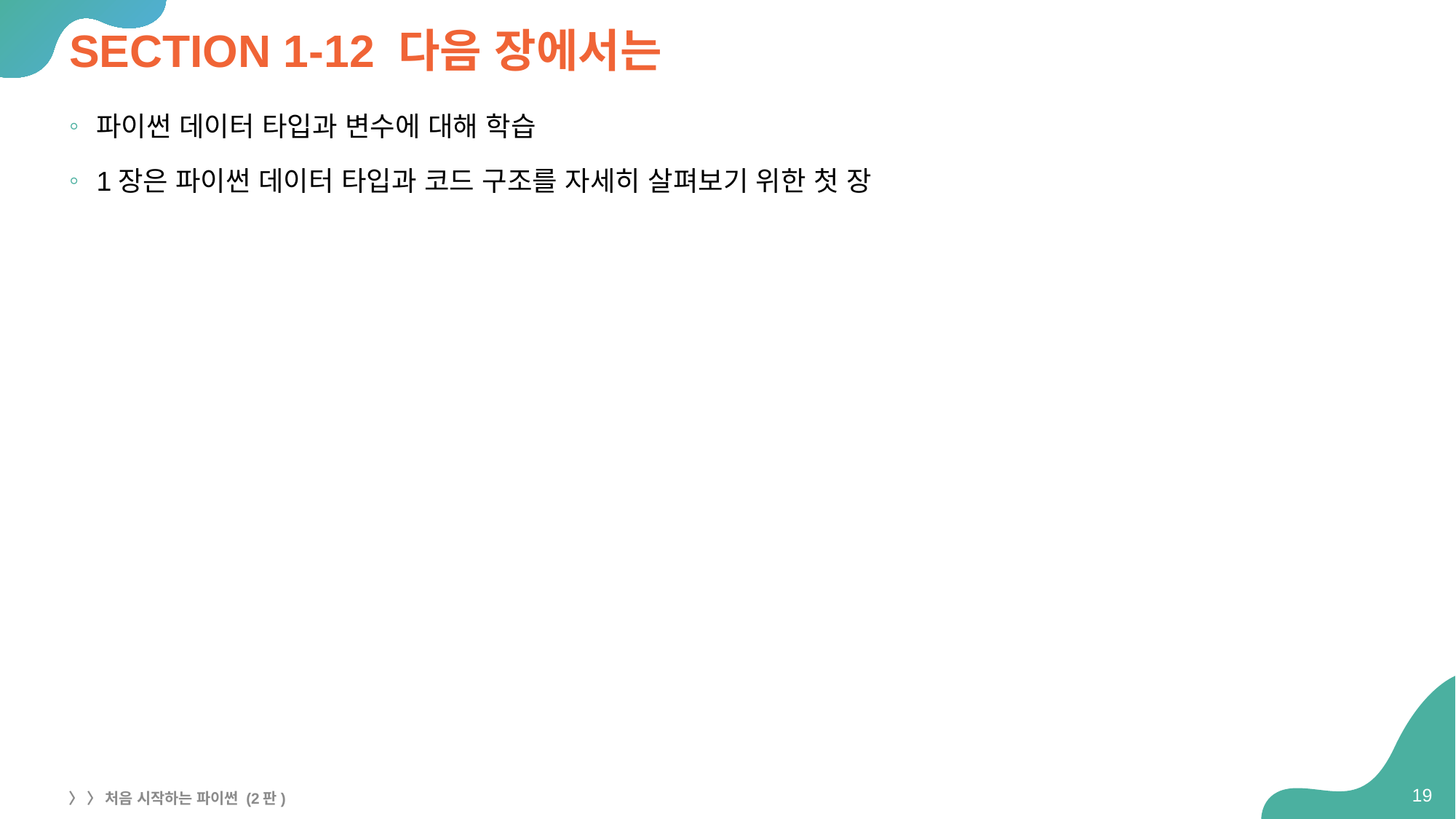

# SECTION 1-12 다음 장에서는
파이썬 데이터 타입과 변수에 대해 학습
1장은 파이썬 데이터 타입과 코드 구조를 자세히 살펴보기 위한 첫 장
19
〉 〉 처음 시작하는 파이썬 (2판)